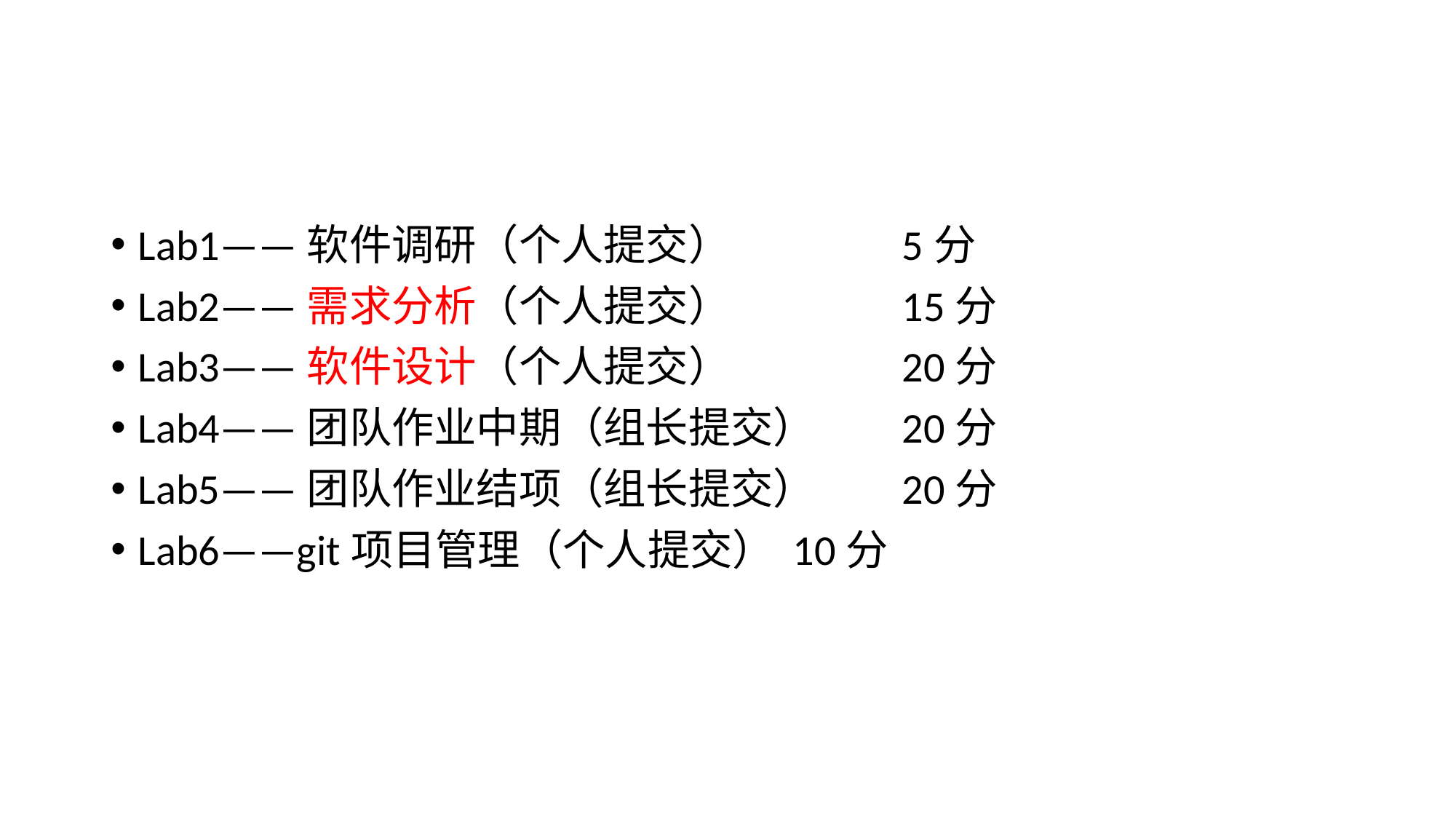

Lab1——软件调研（个人提交）		5分
Lab2——需求分析（个人提交） 		15分
Lab3——软件设计（个人提交） 		20分
Lab4——团队作业中期（组长提交） 	20分
Lab5——团队作业结项（组长提交） 	20分
Lab6——git项目管理（个人提交） 	10分